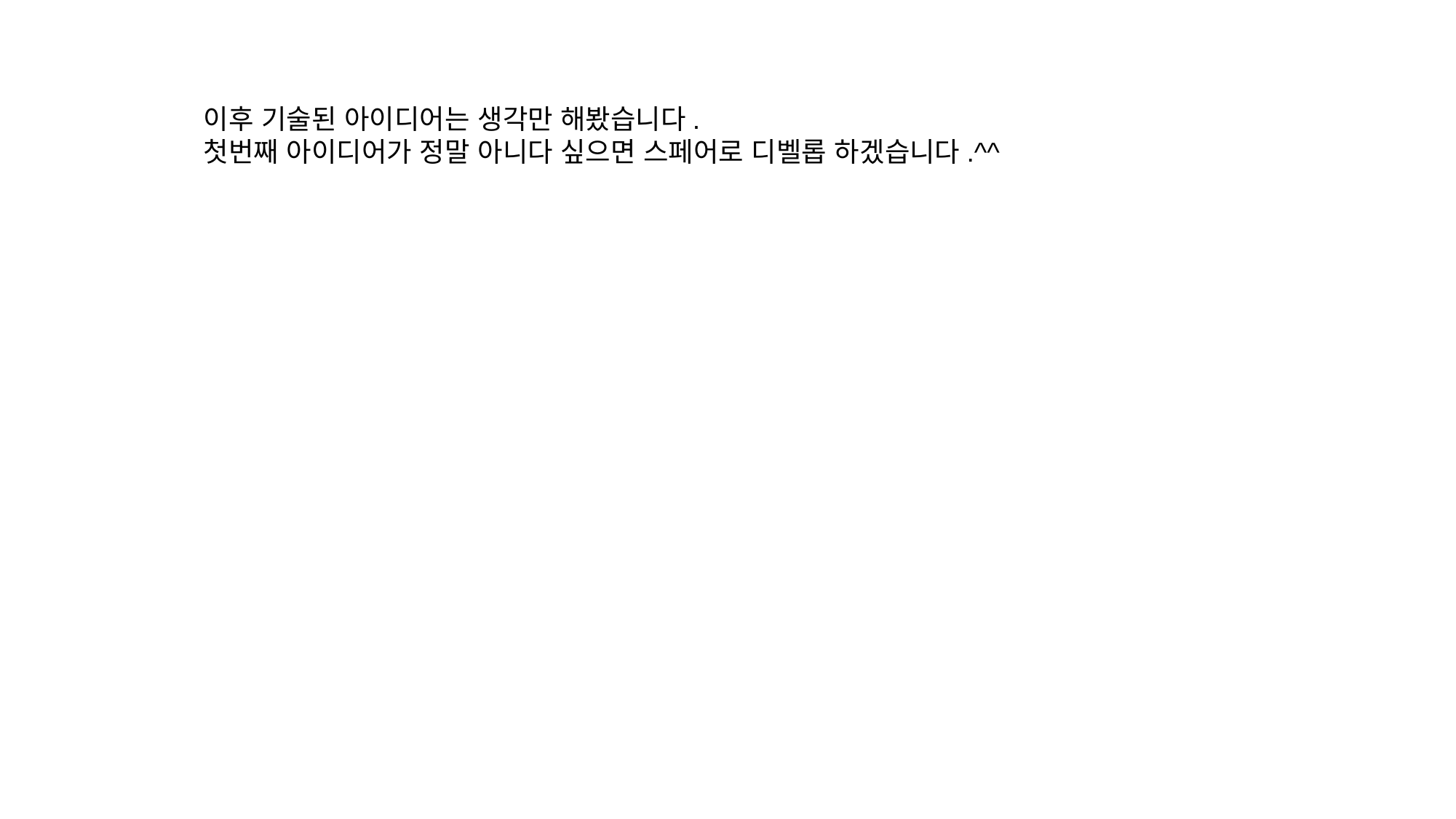

이후 기술된 아이디어는 생각만 해봤습니다.
첫번째 아이디어가 정말 아니다 싶으면 스페어로 디벨롭 하겠습니다.^^